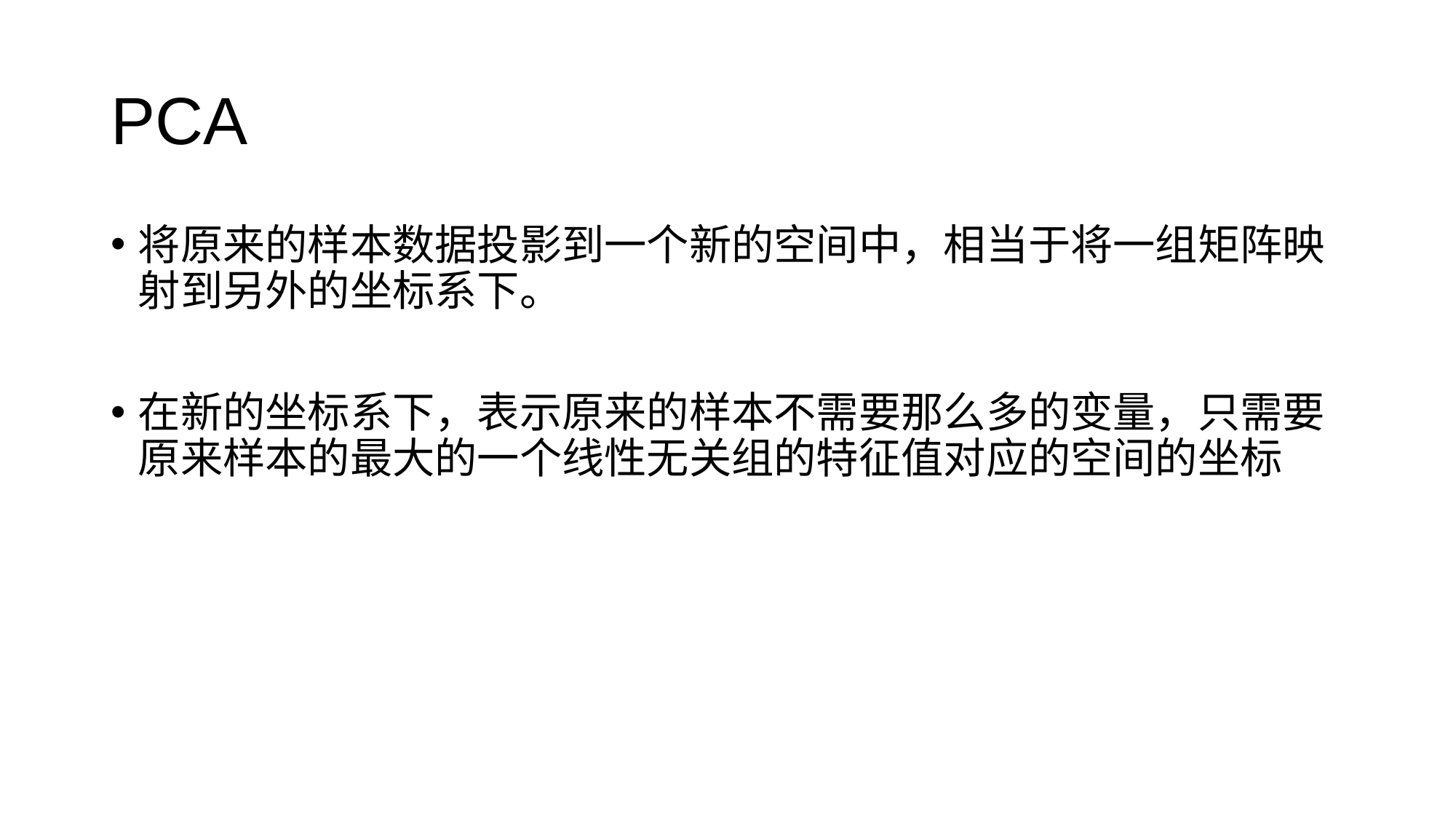

# PCA
将原来的样本数据投影到一个新的空间中，相当于将一组矩阵映射到另外的坐标系下。

在新的坐标系下，表示原来的样本不需要那么多的变量，只需要原来样本的最大的一个线性无关组的特征值对应的空间的坐标